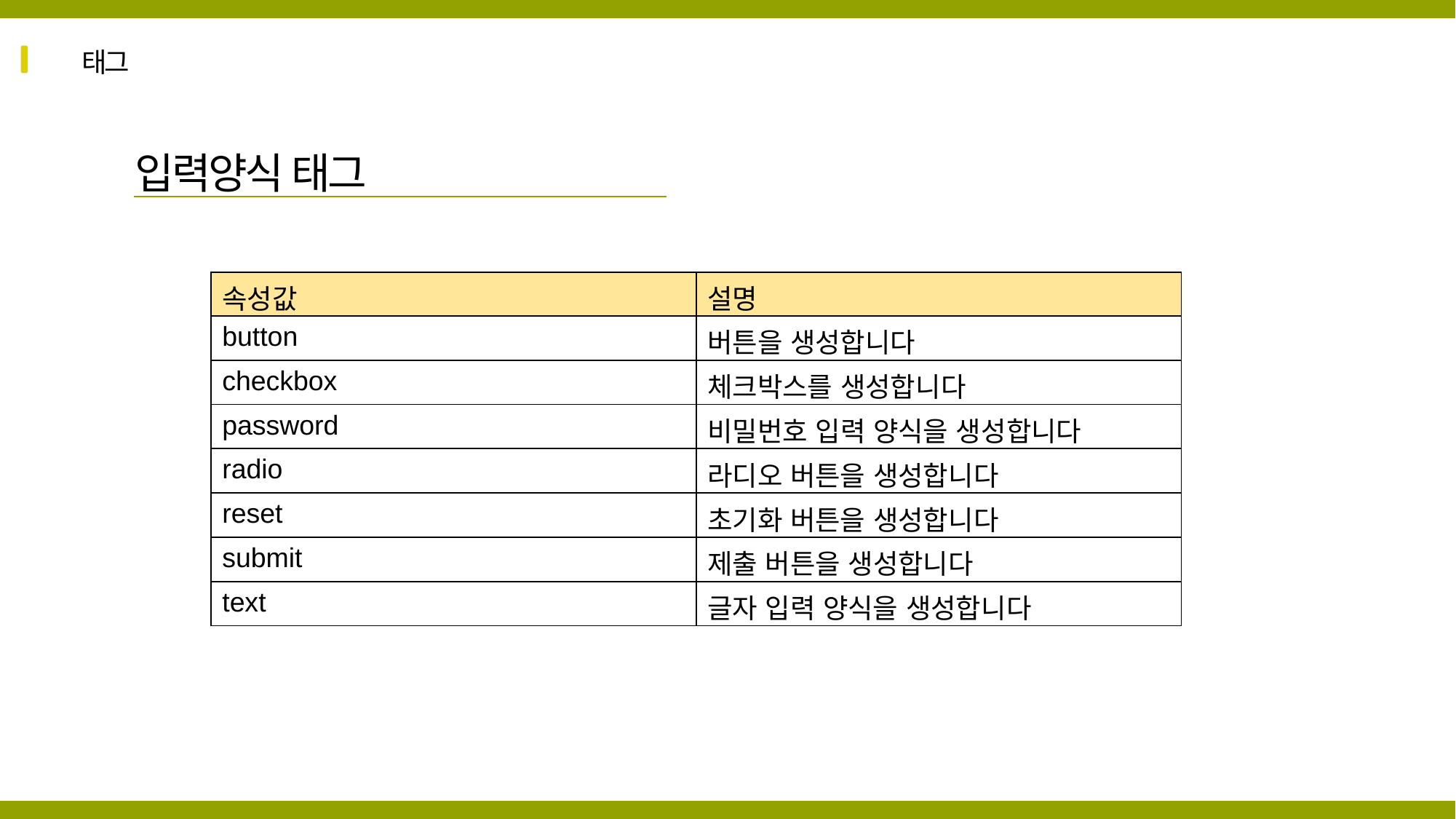

태그

입력양식 태그

| 속성값 | 설명 |
| --- | --- |
| button | 버튼을 생성합니다 |
| checkbox | 체크박스를 생성합니다 |
| password | 비밀번호 입력 양식을 생성합니다 |
| radio | 라디오 버튼을 생성합니다 |
| reset | 초기화 버튼을 생성합니다 |
| submit | 제출 버튼을 생성합니다 |
| text | 글자 입력 양식을 생성합니다 |